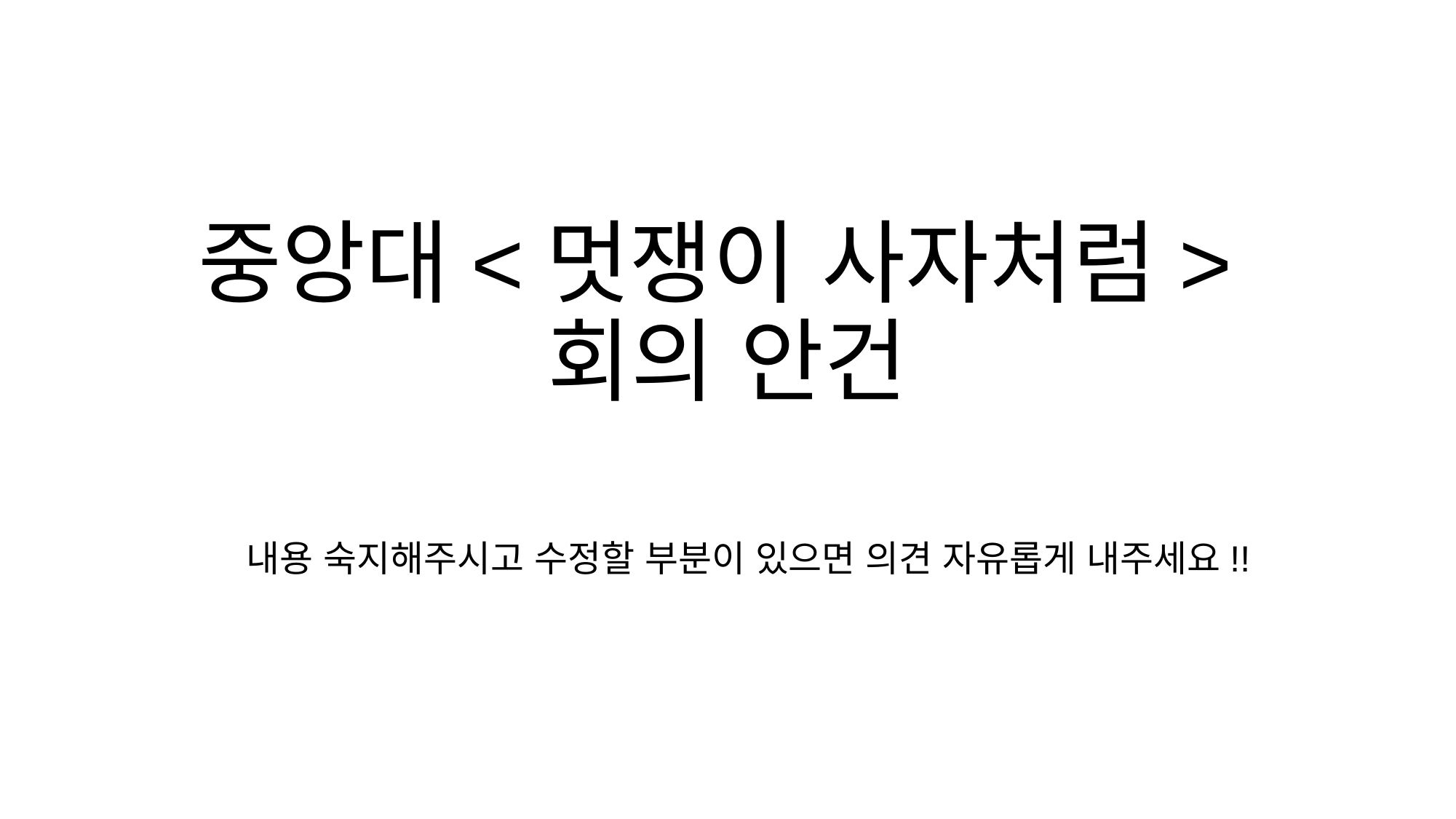

# 중앙대<멋쟁이 사자처럼>  회의 안건
내용 숙지해주시고 수정할 부분이 있으면 의견 자유롭게 내주세요!!